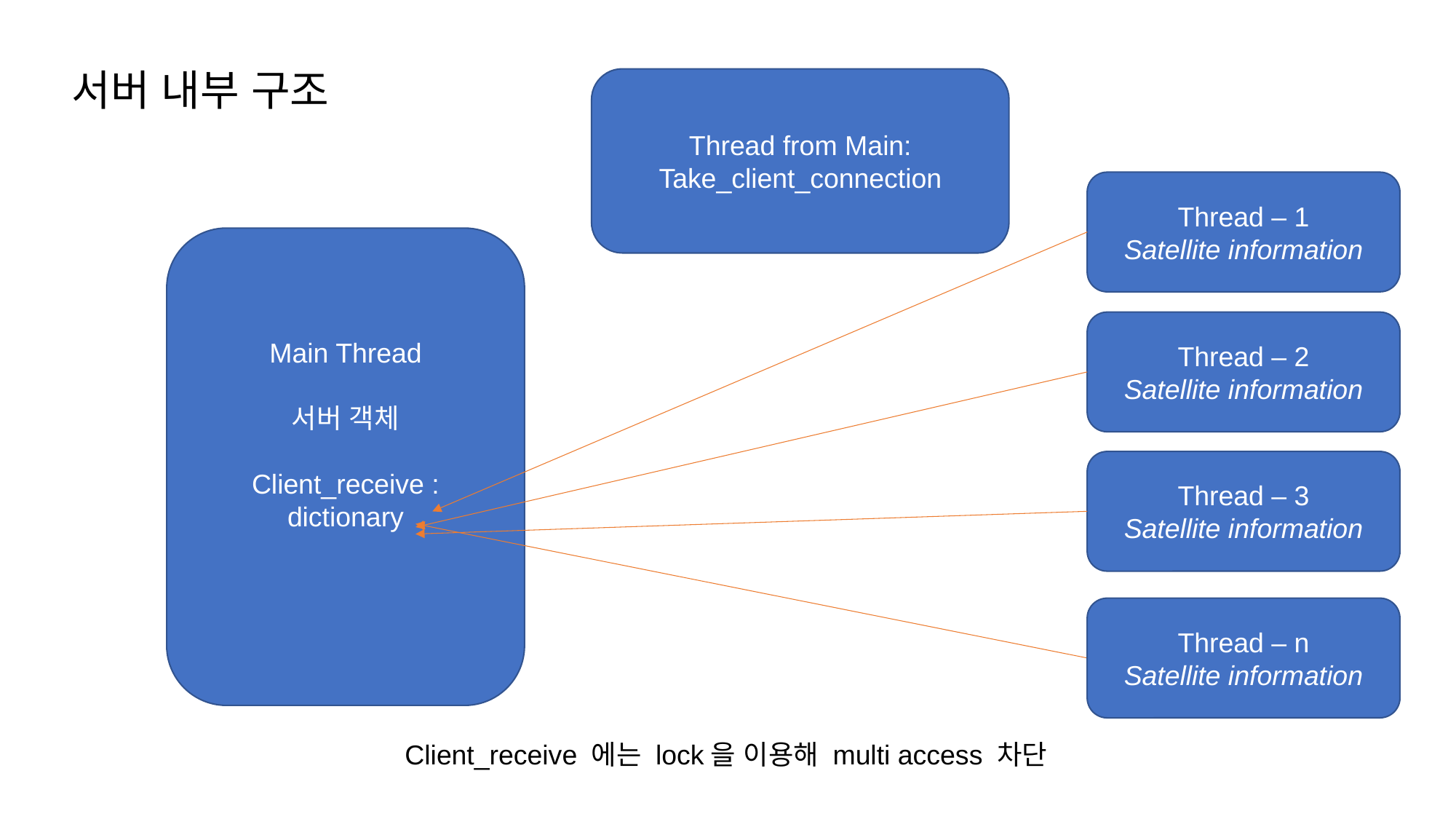

서버 내부 구조
Thread from Main:
Take_client_connection
Thread – 1
Satellite information
Main Thread

서버 객체

Client_receive : dictionary

Thread – 2
Satellite information
Thread – 3
Satellite information
Thread – n
Satellite information
Client_receive 에는 lock을 이용해 multi access 차단